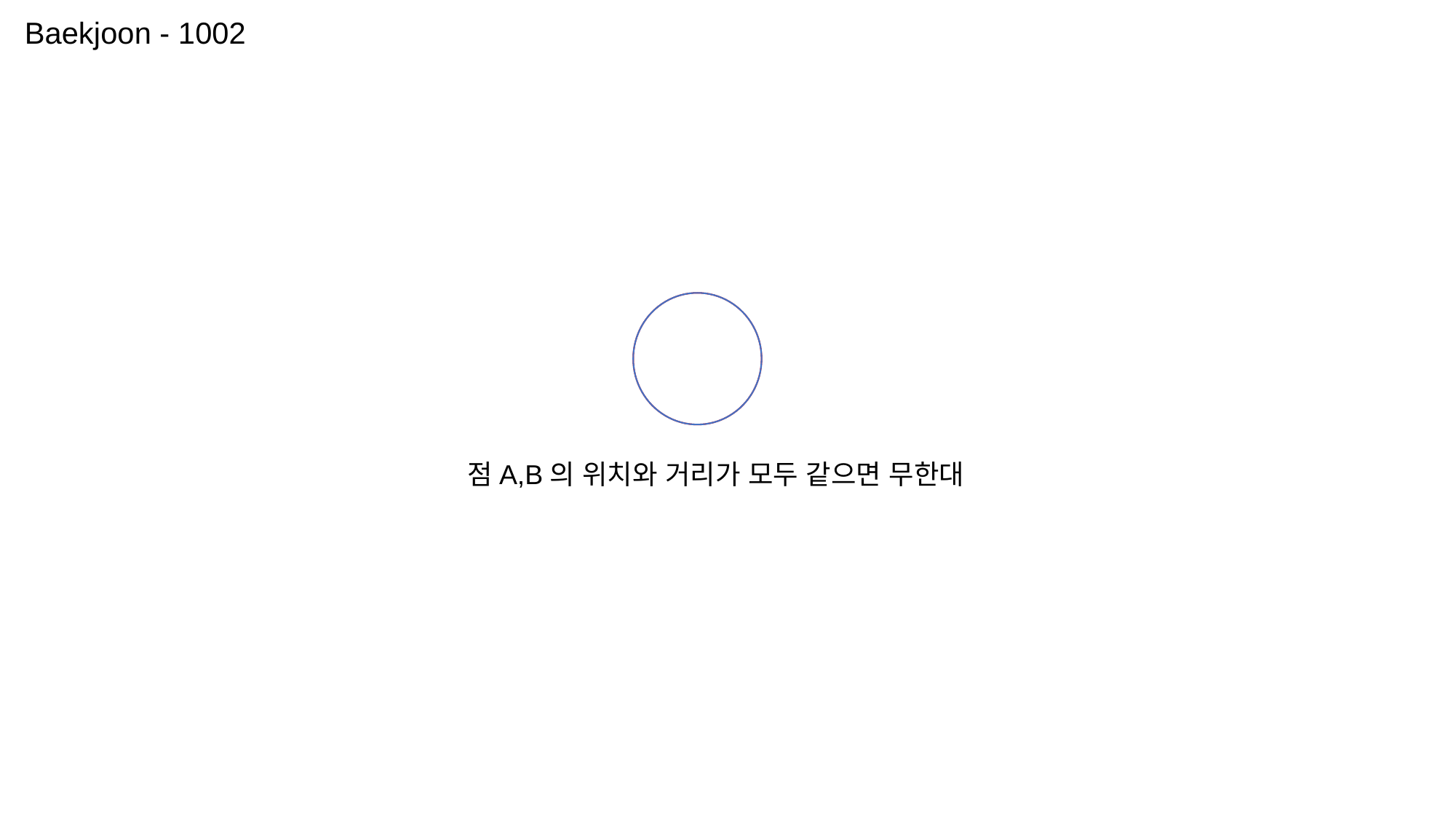

Baekjoon - 1002

점A,B의 위치와 거리가 모두 같으면 무한대